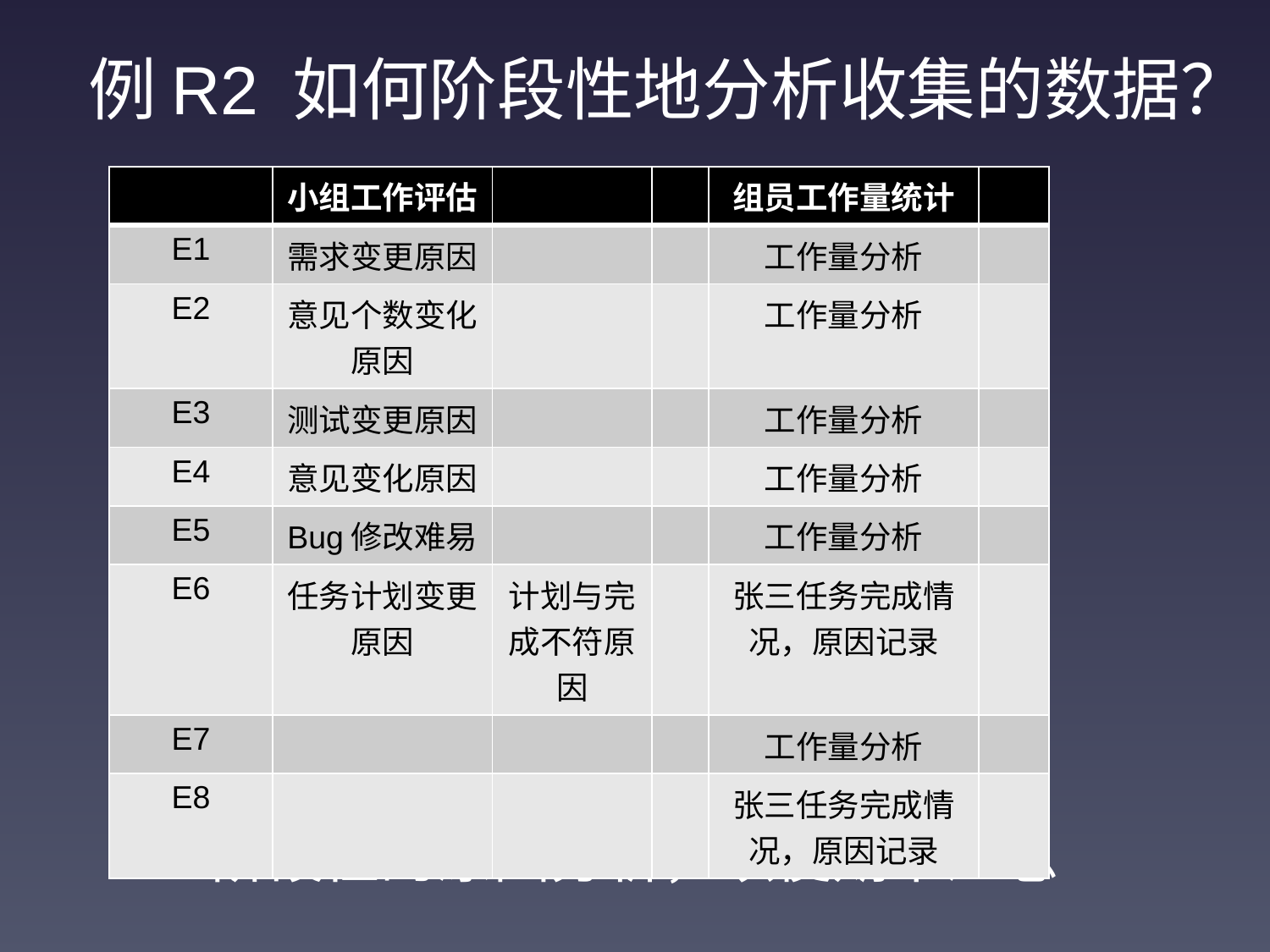

# 例R2 如何阶段性地分析收集的数据？
|  | 小组工作评估 |  |  | 组员工作量统计 |  |
| --- | --- | --- | --- | --- | --- |
| E1 | 需求变更原因 |  |  | 工作量分析 |  |
| E2 | 意见个数变化原因 |  |  | 工作量分析 |  |
| E3 | 测试变更原因 |  |  | 工作量分析 |  |
| E4 | 意见变化原因 |  |  | 工作量分析 |  |
| E5 | Bug修改难易 |  |  | 工作量分析 |  |
| E6 | 任务计划变更原因 | 计划与完成不符原因 |  | 张三任务完成情况，原因记录 |  |
| E7 |  |  |  | 工作量分析 |  |
| E8 |  |  |  | 张三任务完成情况，原因记录 |  |
阶段性的原因分析，以便期末汇总